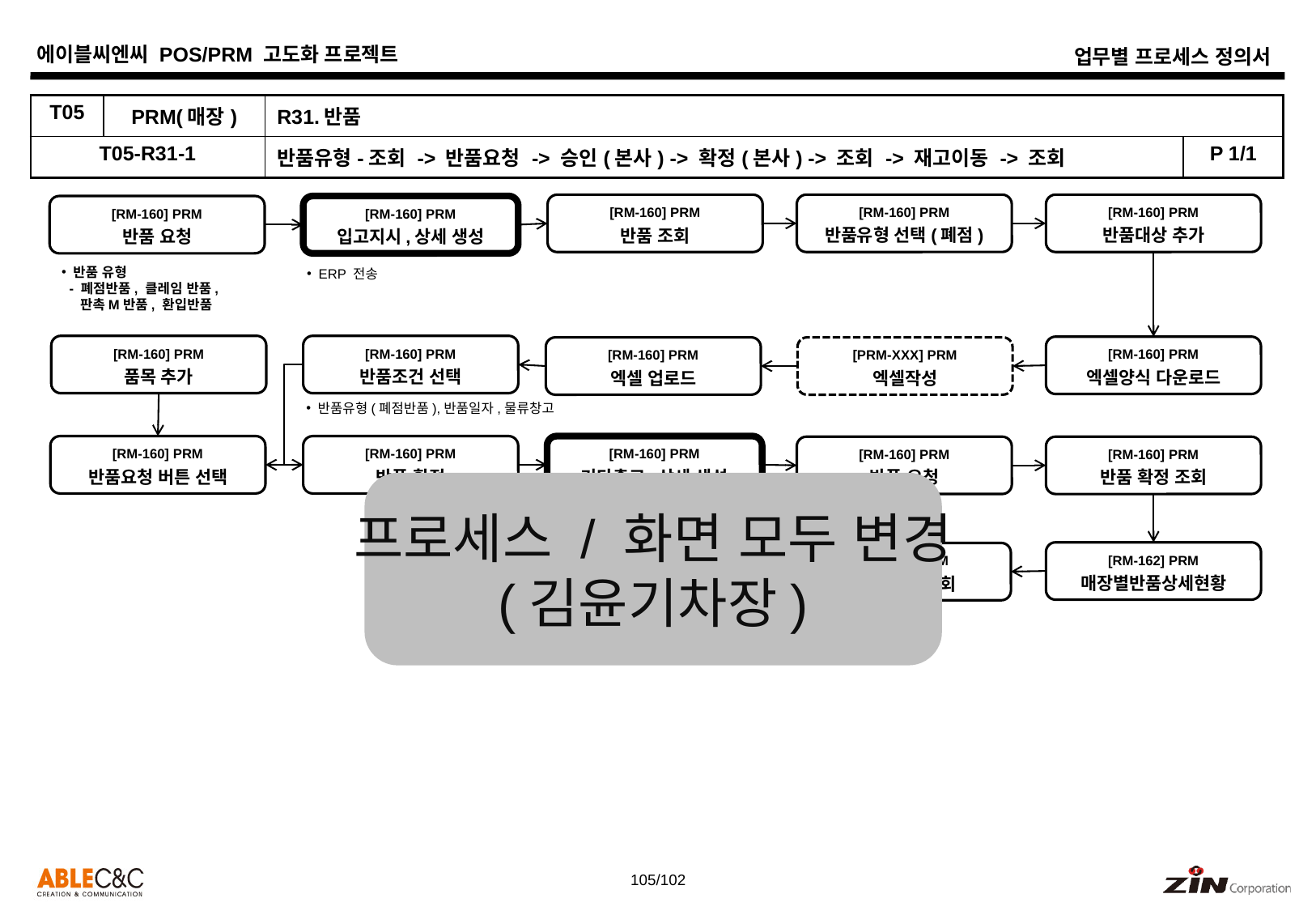

| T05 | PRM(매장) | R31.반품 |  |
| --- | --- | --- | --- |
| T05-R31-1 |  | 반품유형-조회 -> 반품요청 -> 승인(본사) -> 확정(본사) -> 조회 -> 재고이동 -> 조회 | P 1/1 |
[RM-160] PRM
반품유형 선택(폐점)
[RM-160] PRM
반품대상 추가
[RM-160] PRM
반품 조회
[RM-160] PRM
반품 요청
[RM-160] PRM
입고지시,상세 생성
반품 유형
  - 폐점반품, 클레임 반품,
    판촉M반품, 환입반품
ERP 전송
[RM-160] PRM
품목 추가
[RM-160] PRM
반품조건 선택
[RM-160] PRM
엑셀양식 다운로드
[RM-160] PRM
엑셀 업로드
[PRM-XXX] PRM
엑셀작성
반품유형(폐점반품),반품일자,물류창고
[RM-160] PRM
반품요청 버튼 선택
[RM-160] PRM
반품 확정
[RM-160] PRM
기타출고,상세 생성
[RM-160] PRM
반품 요청
[RM-160] PRM
반품 확정 조회
프로세스 / 화면 모두 변경
(김윤기차장)
[RM-204] PRM
품목별 일 수불조회
[RM-162] PRM
매장별반품상세현황
[RM-160] PRM
반품 확정 조회
조회조건 선택
  - 반품 품목코드, 반품 매장코드 입력